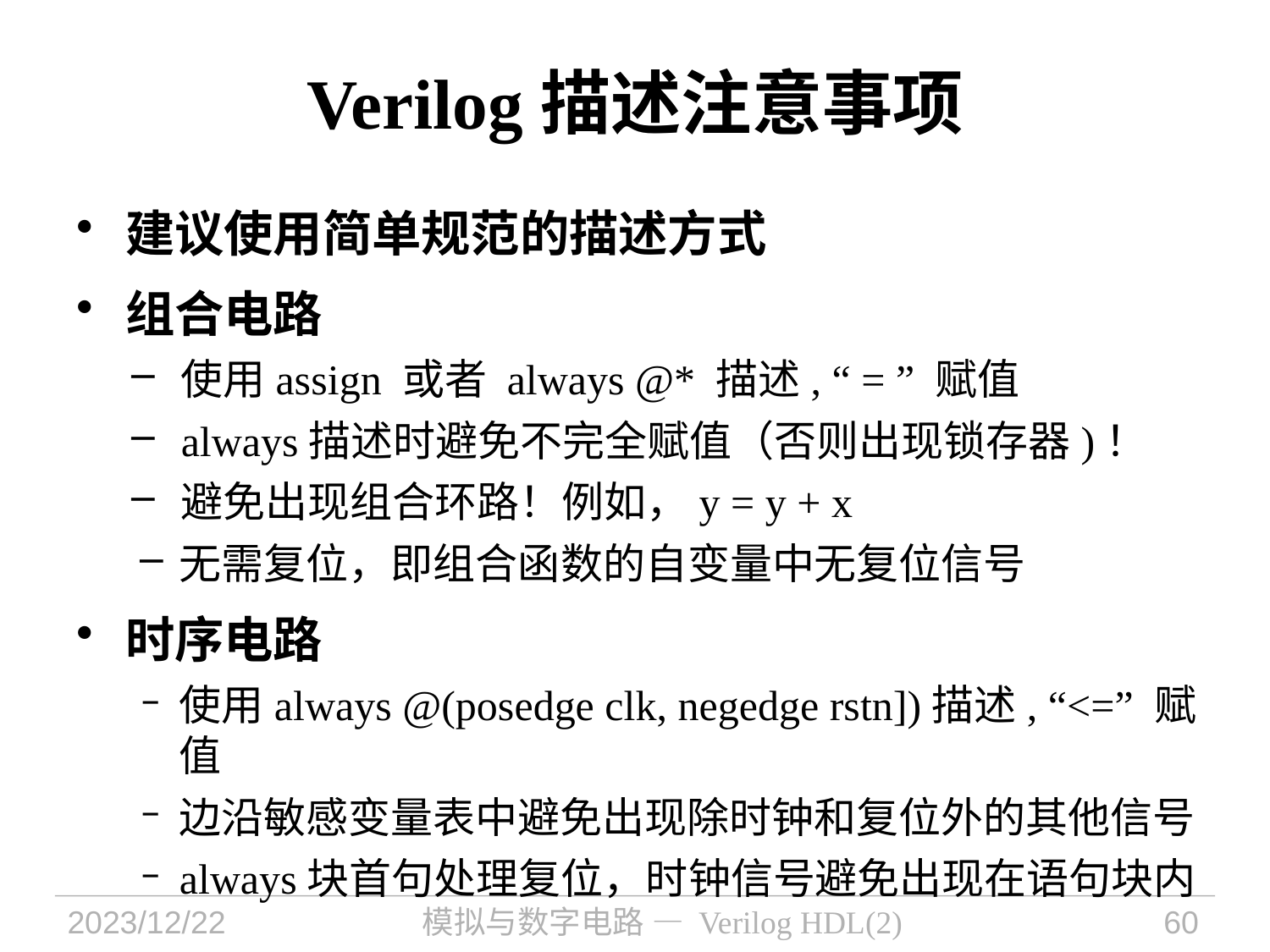

Verilog描述注意事项
建议使用简单规范的描述方式
组合电路
使用assign 或者 always @* 描述, “ = ” 赋值
always描述时避免不完全赋值（否则出现锁存器)！
避免出现组合环路！例如，y = y + x
无需复位，即组合函数的自变量中无复位信号
时序电路
使用always @(posedge clk, negedge rstn])描述, “<=” 赋值
边沿敏感变量表中避免出现除时钟和复位外的其他信号
always块首句处理复位，时钟信号避免出现在语句块内
2023/12/22
模拟与数字电路 — Verilog HDL(2)
60